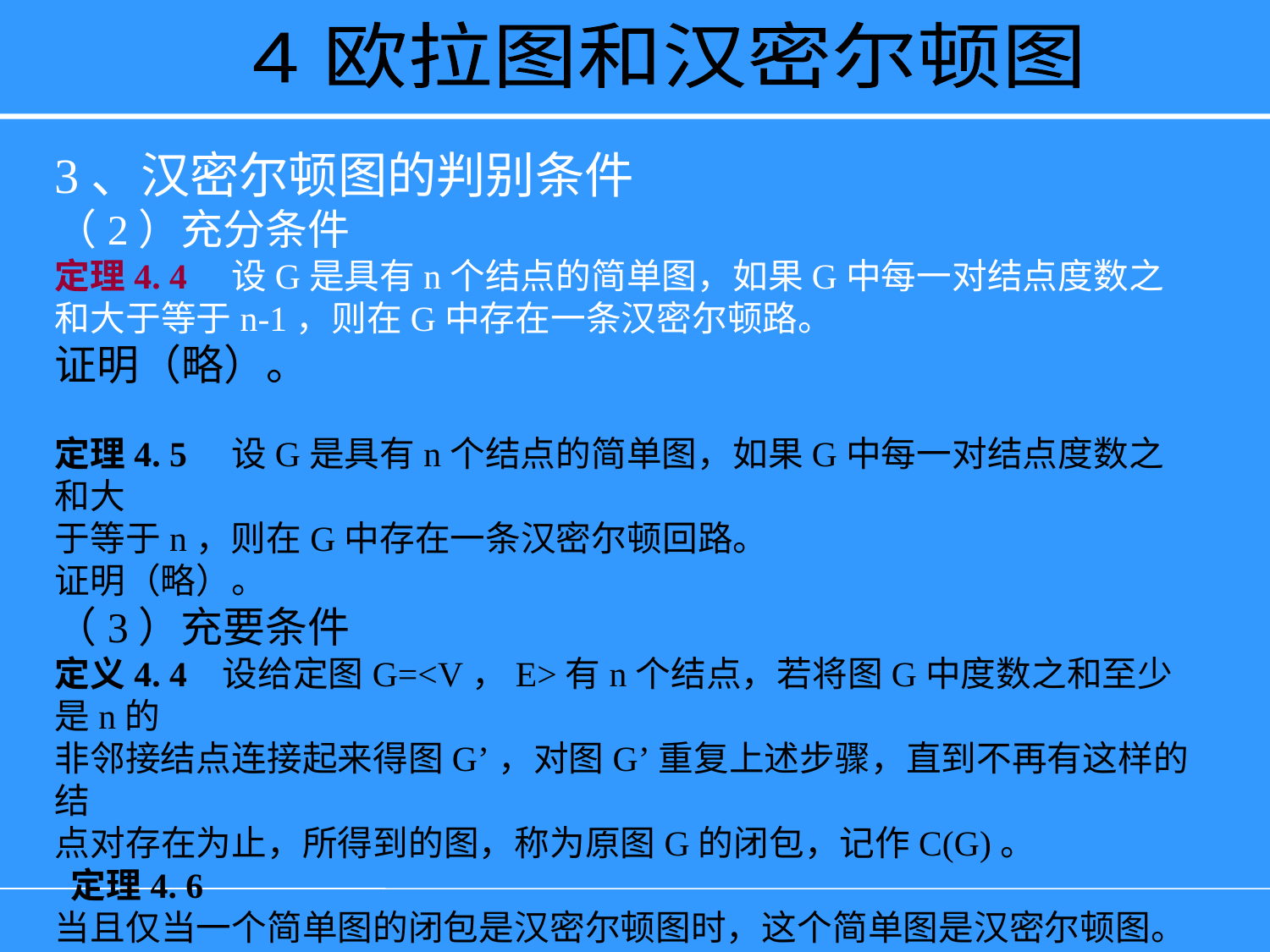

4 欧拉图和汉密尔顿图

3、汉密尔顿图的判别条件
（2）充分条件
定理4. 4    设G是具有n个结点的简单图，如果G中每一对结点度数之和大于等于n-1，则在G中存在一条汉密尔顿路。
证明（略）。

定理4. 5    设G是具有n个结点的简单图，如果G中每一对结点度数之和大
于等于n，则在G中存在一条汉密尔顿回路。
证明（略）。
（3）充要条件
定义4. 4   设给定图G=<V，E>有n个结点，若将图G中度数之和至少是n的
非邻接结点连接起来得图G’，对图G’重复上述步骤，直到不再有这样的结
点对存在为止，所得到的图，称为原图G的闭包，记作C(G)。
 定理4. 6
当且仅当一个简单图的闭包是汉密尔顿图时，这个简单图是汉密尔顿图。
证明:略。